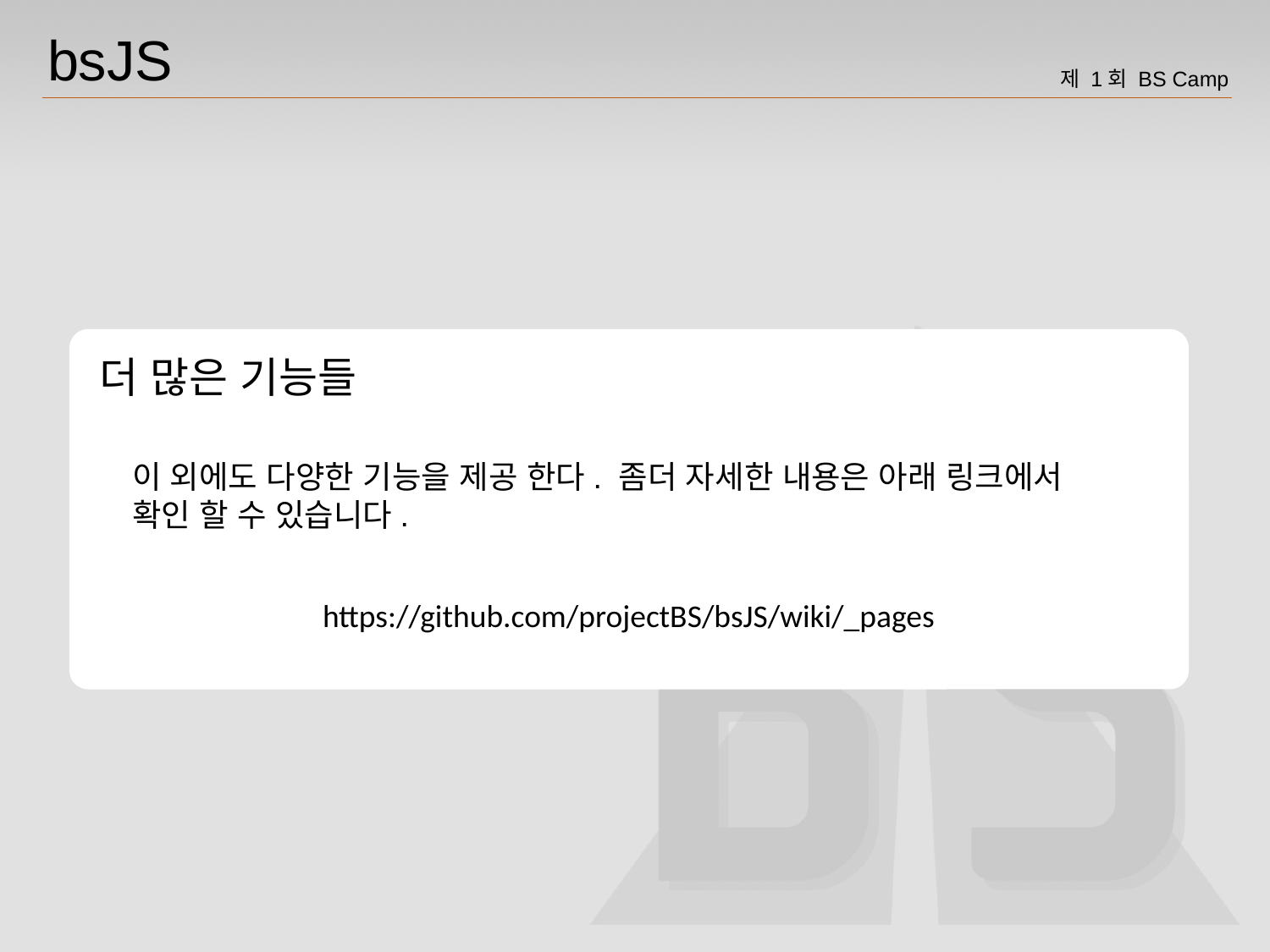

bsJS

더 많은 기능들
이 외에도 다양한 기능을 제공 한다. 좀더 자세한 내용은 아래 링크에서
확인 할 수 있습니다.
https://github.com/projectBS/bsJS/wiki/_pages